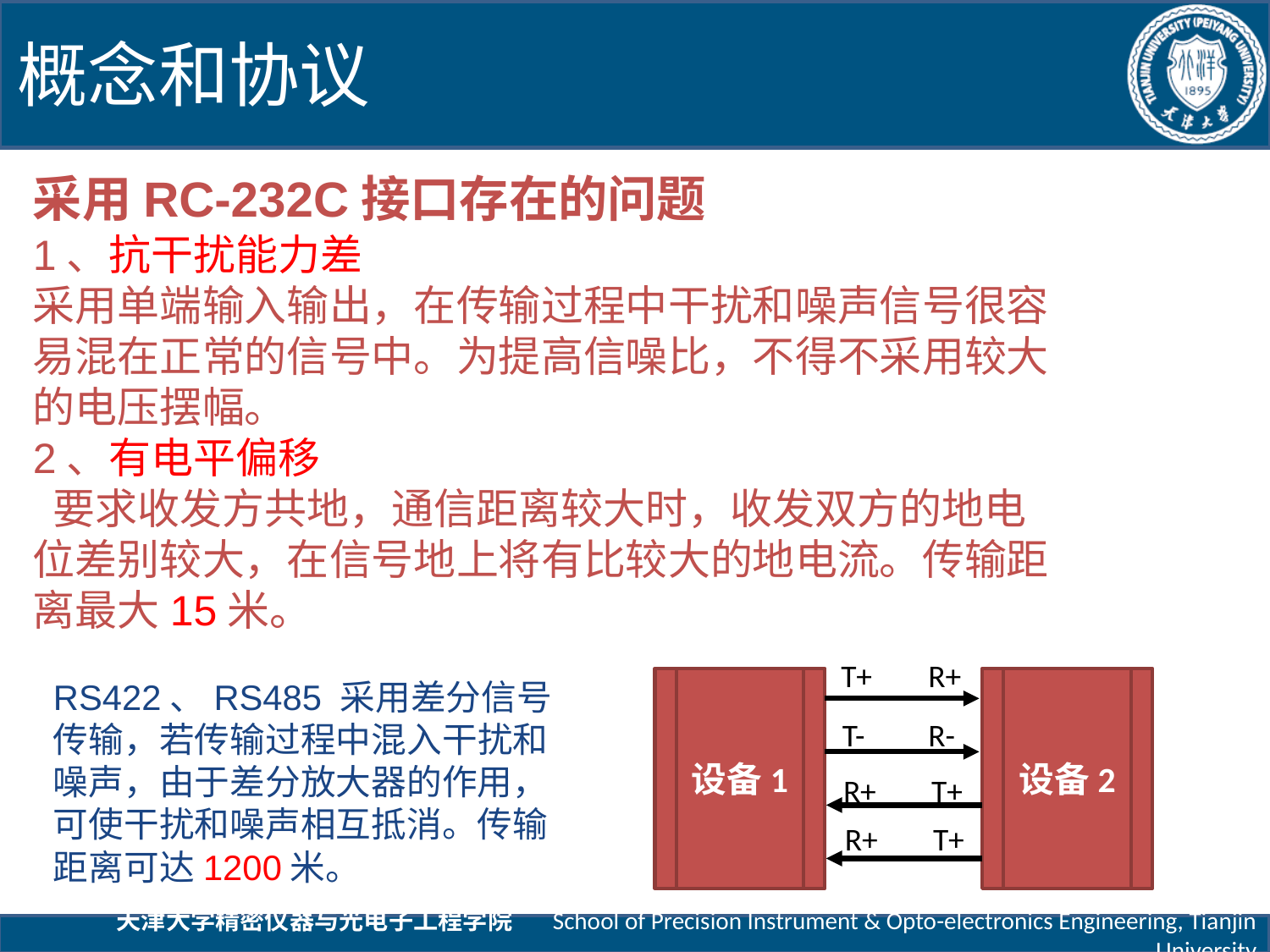

概念和协议
采用RC-232C接口存在的问题
1、抗干扰能力差
采用单端输入输出，在传输过程中干扰和噪声信号很容易混在正常的信号中。为提高信噪比，不得不采用较大的电压摆幅。
2、有电平偏移
 要求收发方共地，通信距离较大时，收发双方的地电位差别较大，在信号地上将有比较大的地电流。传输距离最大15米。

T+
R+
设备1
设备2
RS422、RS485 采用差分信号传输，若传输过程中混入干扰和噪声，由于差分放大器的作用，可使干扰和噪声相互抵消。传输距离可达1200米。
T-
R-
R+
T+
R+
T+